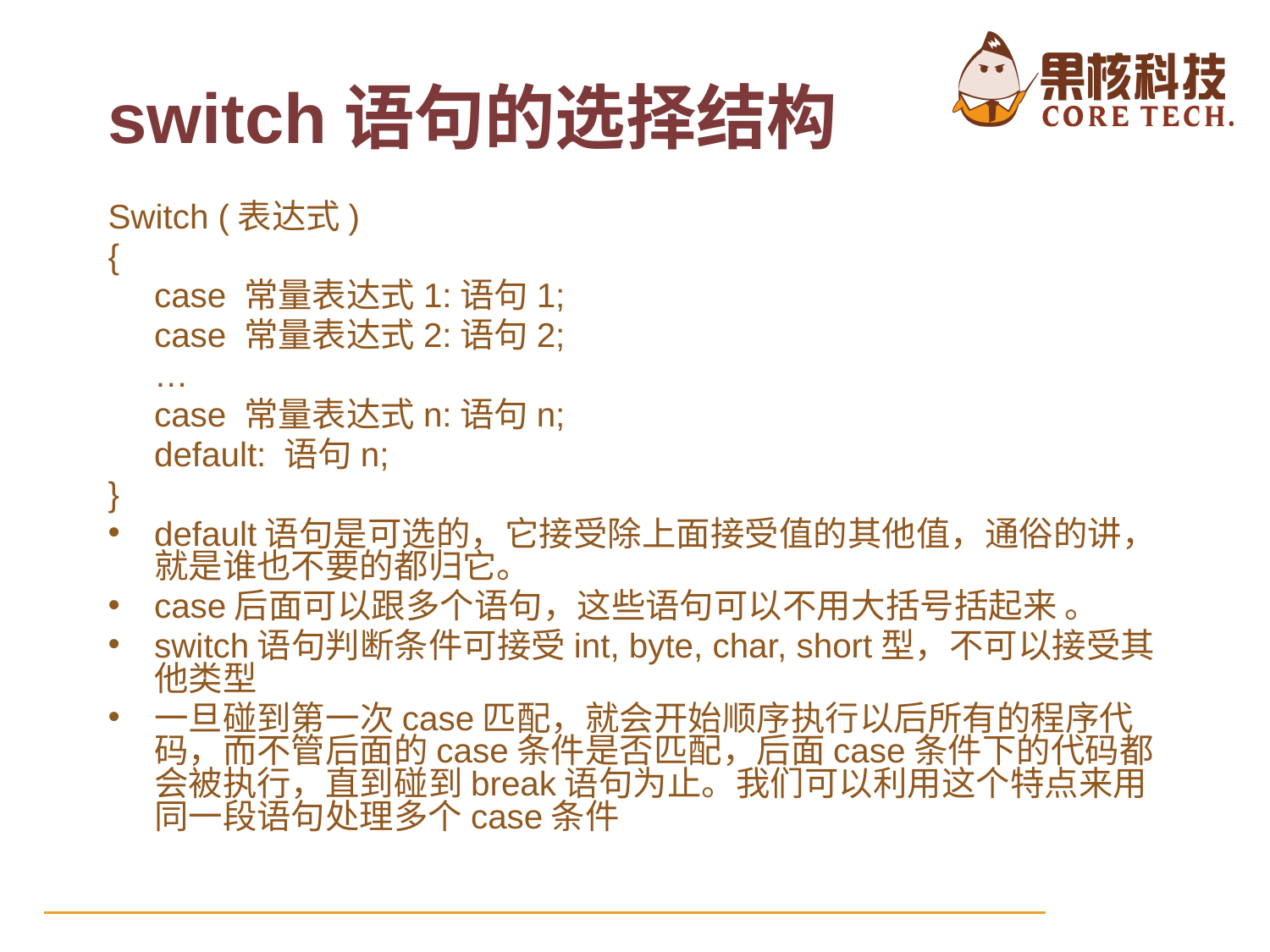

# switch语句的选择结构
Switch (表达式)
{
		case 常量表达式1:语句1;
		case 常量表达式2:语句2;
			…
		case 常量表达式n:语句n;
		default: 语句n;
}
default语句是可选的，它接受除上面接受值的其他值，通俗的讲，就是谁也不要的都归它。
case后面可以跟多个语句，这些语句可以不用大括号括起来 。
switch语句判断条件可接受int, byte, char, short型，不可以接受其他类型
一旦碰到第一次case匹配，就会开始顺序执行以后所有的程序代码，而不管后面的case条件是否匹配，后面case条件下的代码都会被执行，直到碰到break语句为止。我们可以利用这个特点来用同一段语句处理多个case条件